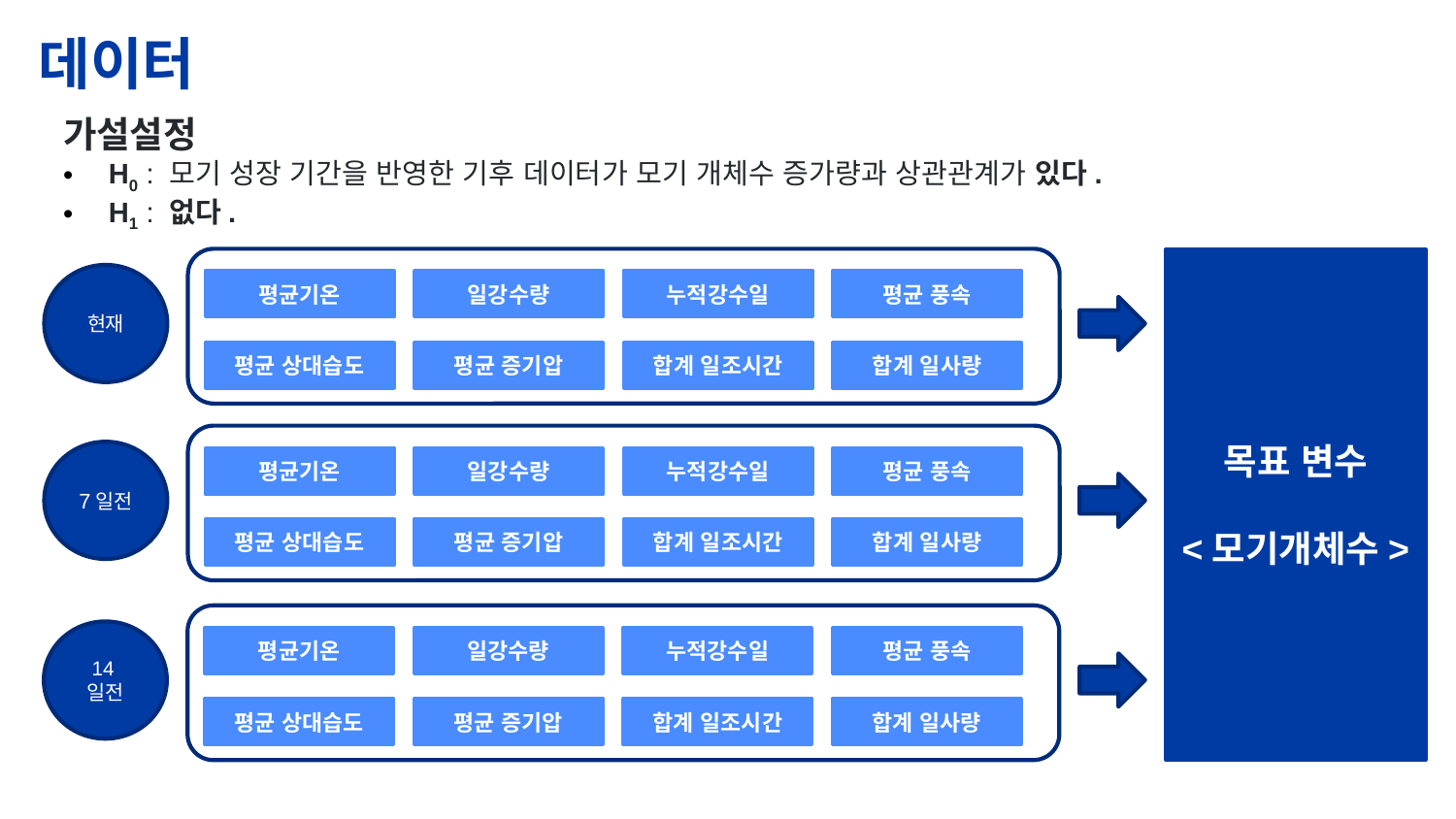

# 데이터
가설설정
H0 : 모기 성장 기간을 반영한 기후 데이터가 모기 개체수 증가량과 상관관계가 있다.
H1 : 없다.
목표 변수

<모기개체수>

현재
평균기온
일강수량
누적강수일
평균 풍속

평균 상대습도
평균 증기압
합계 일조시간
합계 일사량

7일전
평균기온
일강수량
누적강수일
평균 풍속

평균 상대습도
평균 증기압
합계 일조시간
합계 일사량

14일전
평균기온
일강수량
누적강수일
평균 풍속

평균 상대습도
평균 증기압
합계 일조시간
합계 일사량